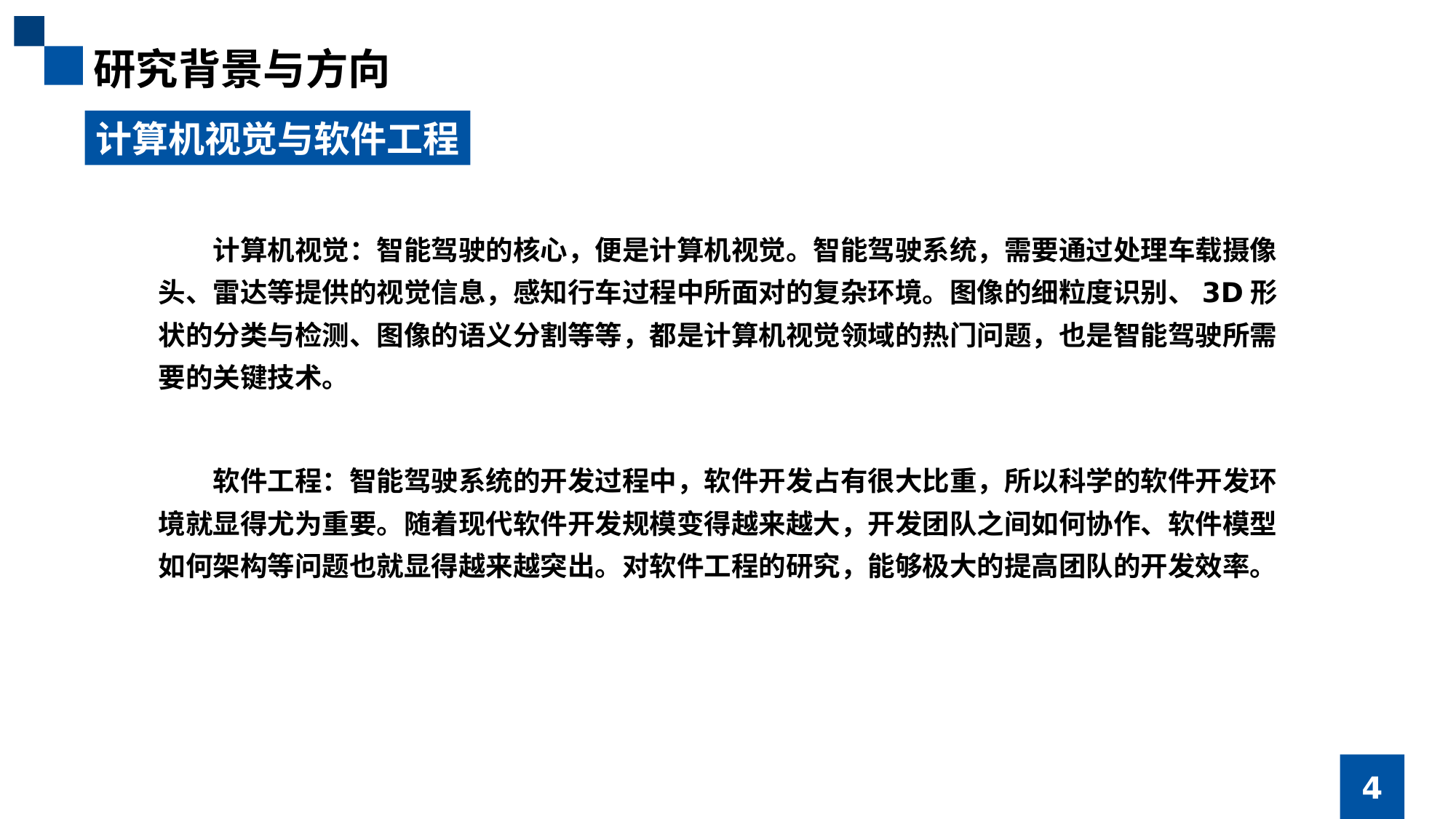

研究背景与方向
计算机视觉与软件工程
计算机视觉：智能驾驶的核心，便是计算机视觉。智能驾驶系统，需要通过处理车载摄像头、雷达等提供的视觉信息，感知行车过程中所面对的复杂环境。图像的细粒度识别、3D形状的分类与检测、图像的语义分割等等，都是计算机视觉领域的热门问题，也是智能驾驶所需要的关键技术。

软件工程：智能驾驶系统的开发过程中，软件开发占有很大比重，所以科学的软件开发环境就显得尤为重要。随着现代软件开发规模变得越来越大，开发团队之间如何协作、软件模型如何架构等问题也就显得越来越突出。对软件工程的研究，能够极大的提高团队的开发效率。
4